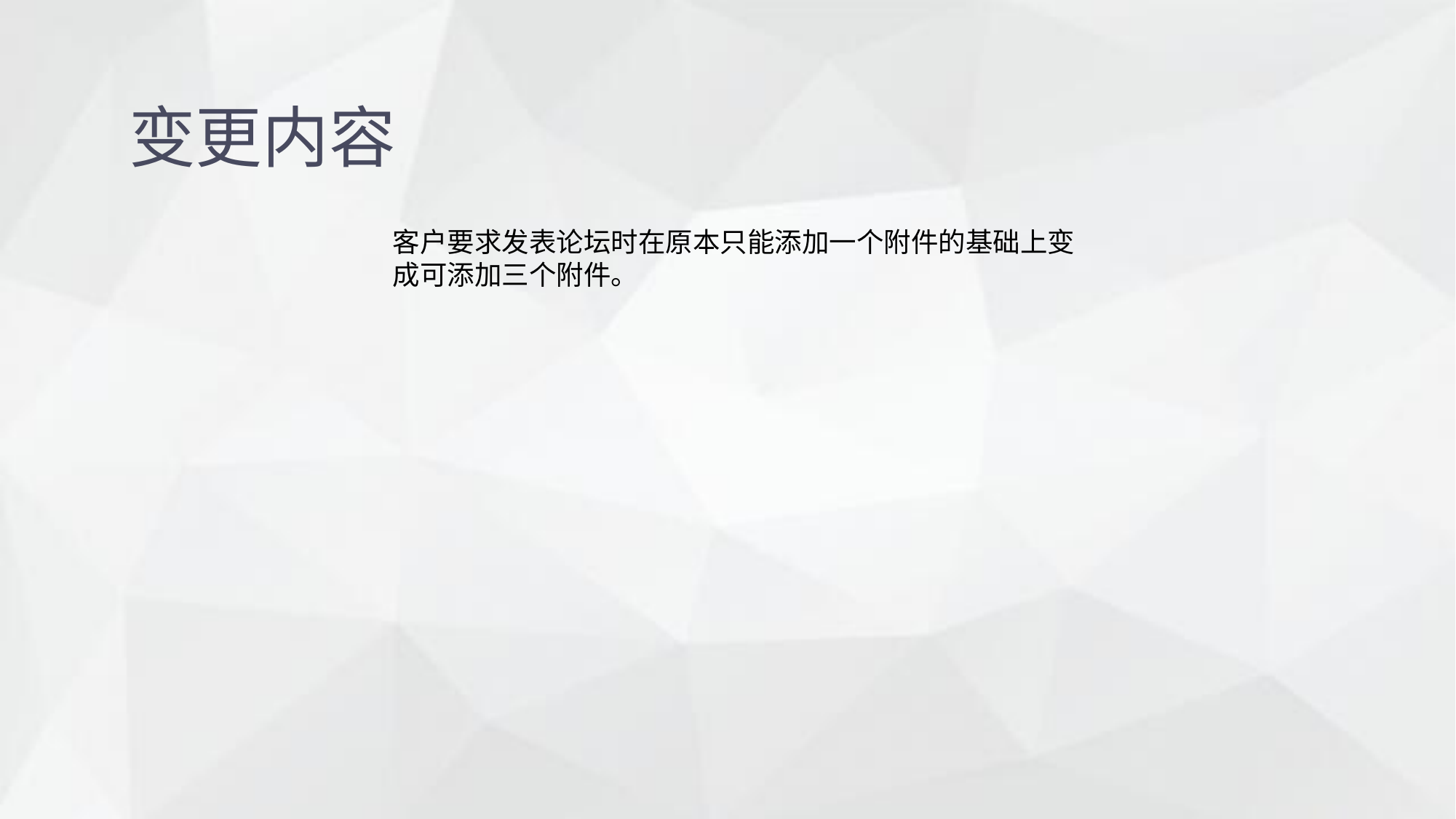

变更内容
客户要求发表论坛时在原本只能添加一个附件的基础上变成可添加三个附件。